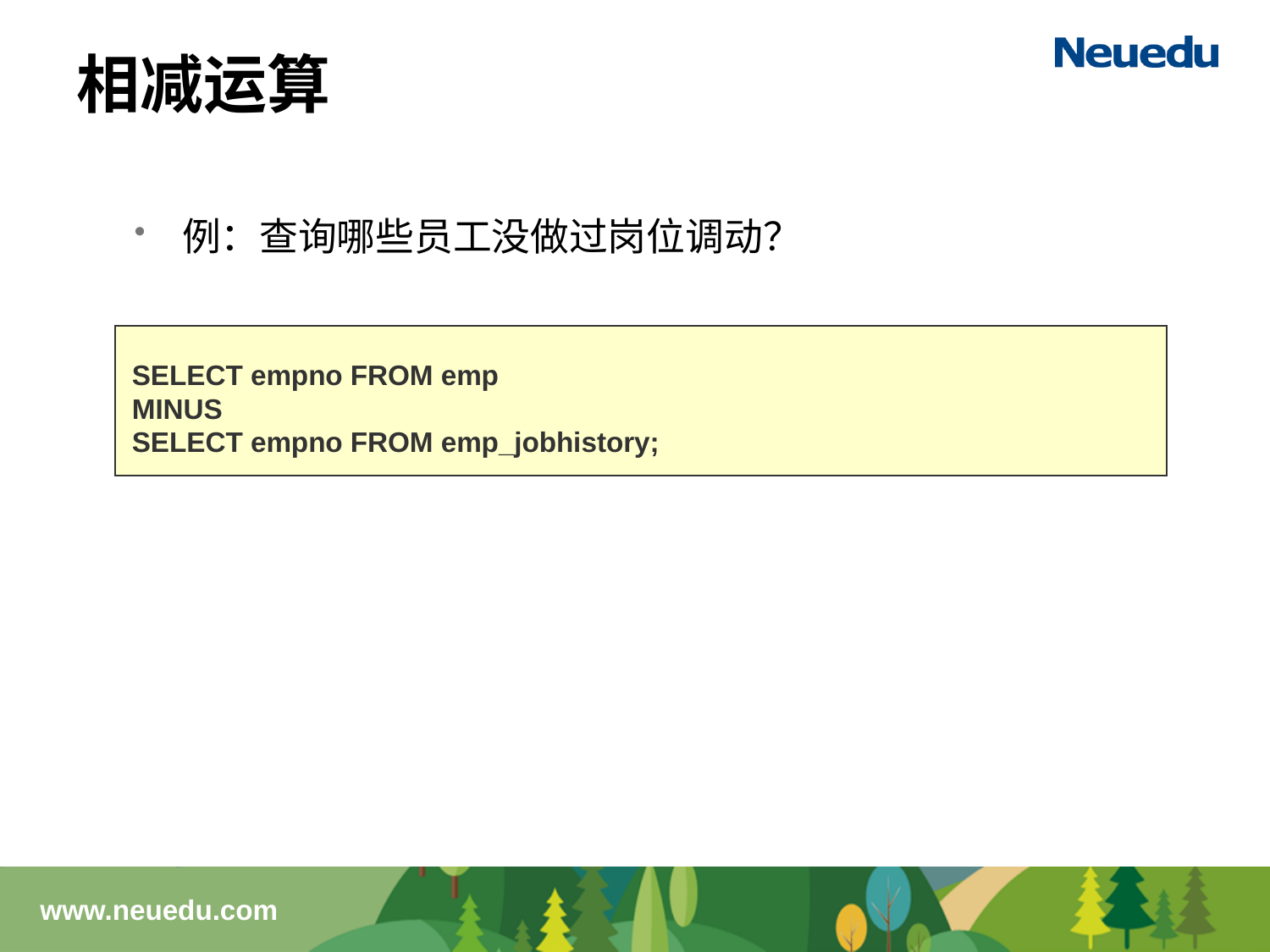

# 相减运算

例：查询哪些员工没做过岗位调动？

SELECT empno FROM emp
MINUS
SELECT empno FROM emp_jobhistory;